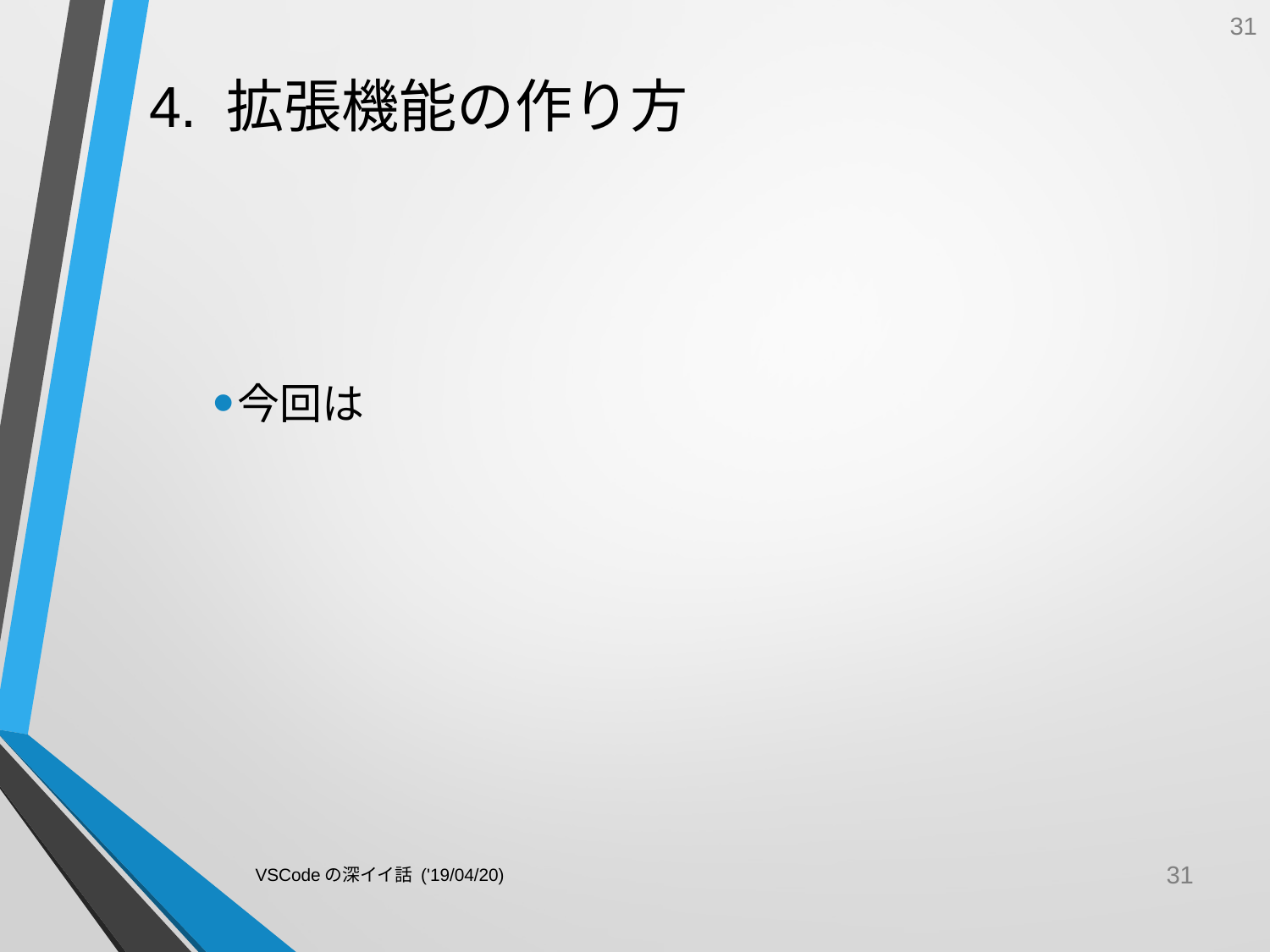

# 4. 拡張機能の作り方
今回は
VSCodeの深イイ話 ('19/04/20)
31